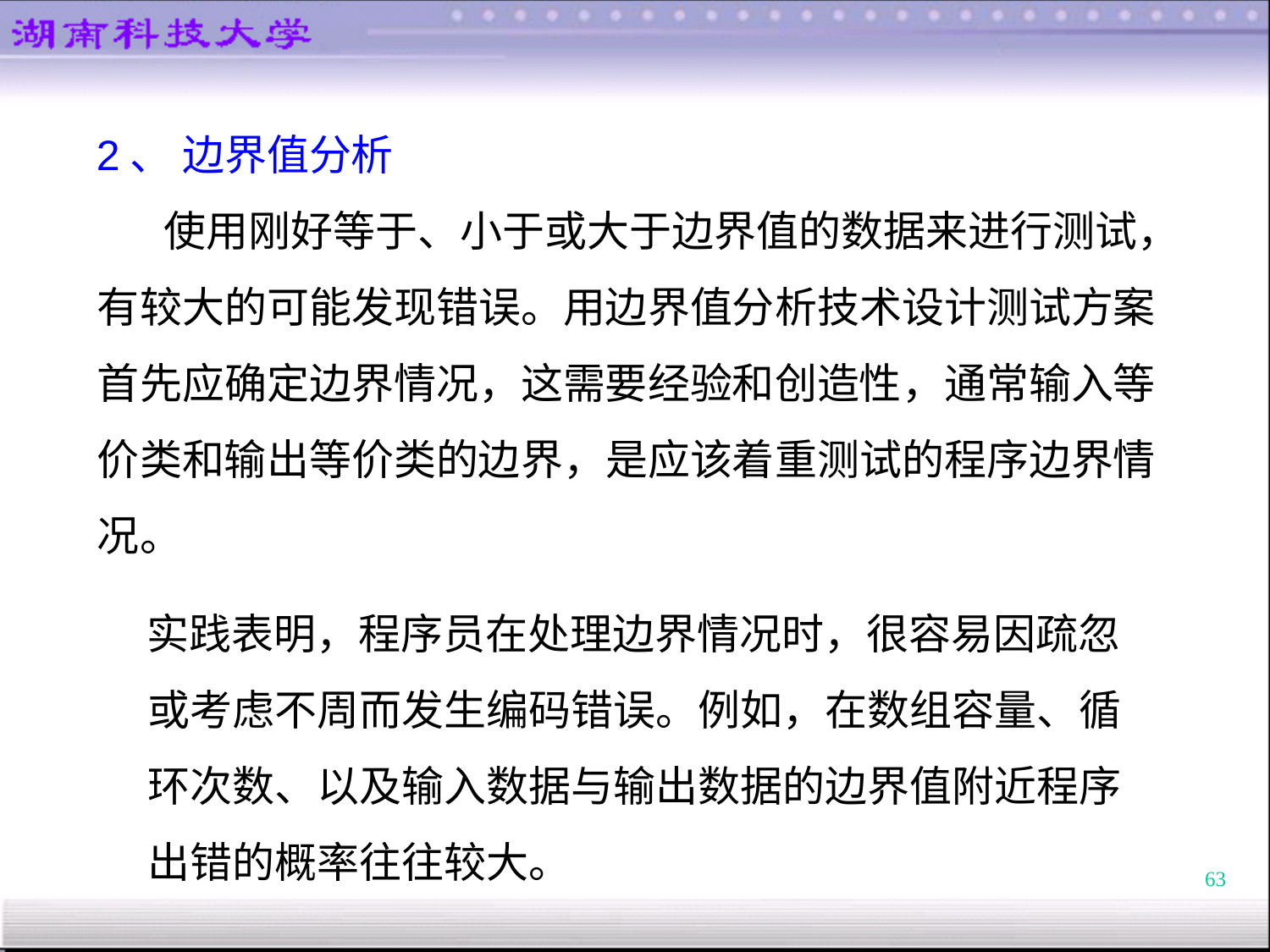

2、 边界值分析
      使用刚好等于、小于或大于边界值的数据来进行测试，有较大的可能发现错误。用边界值分析技术设计测试方案首先应确定边界情况，这需要经验和创造性，通常输入等价类和输出等价类的边界，是应该着重测试的程序边界情况。
实践表明，程序员在处理边界情况时，很容易因疏忽或考虑不周而发生编码错误。例如，在数组容量、循环次数、以及输入数据与输出数据的边界值附近程序出错的概率往往较大。
63